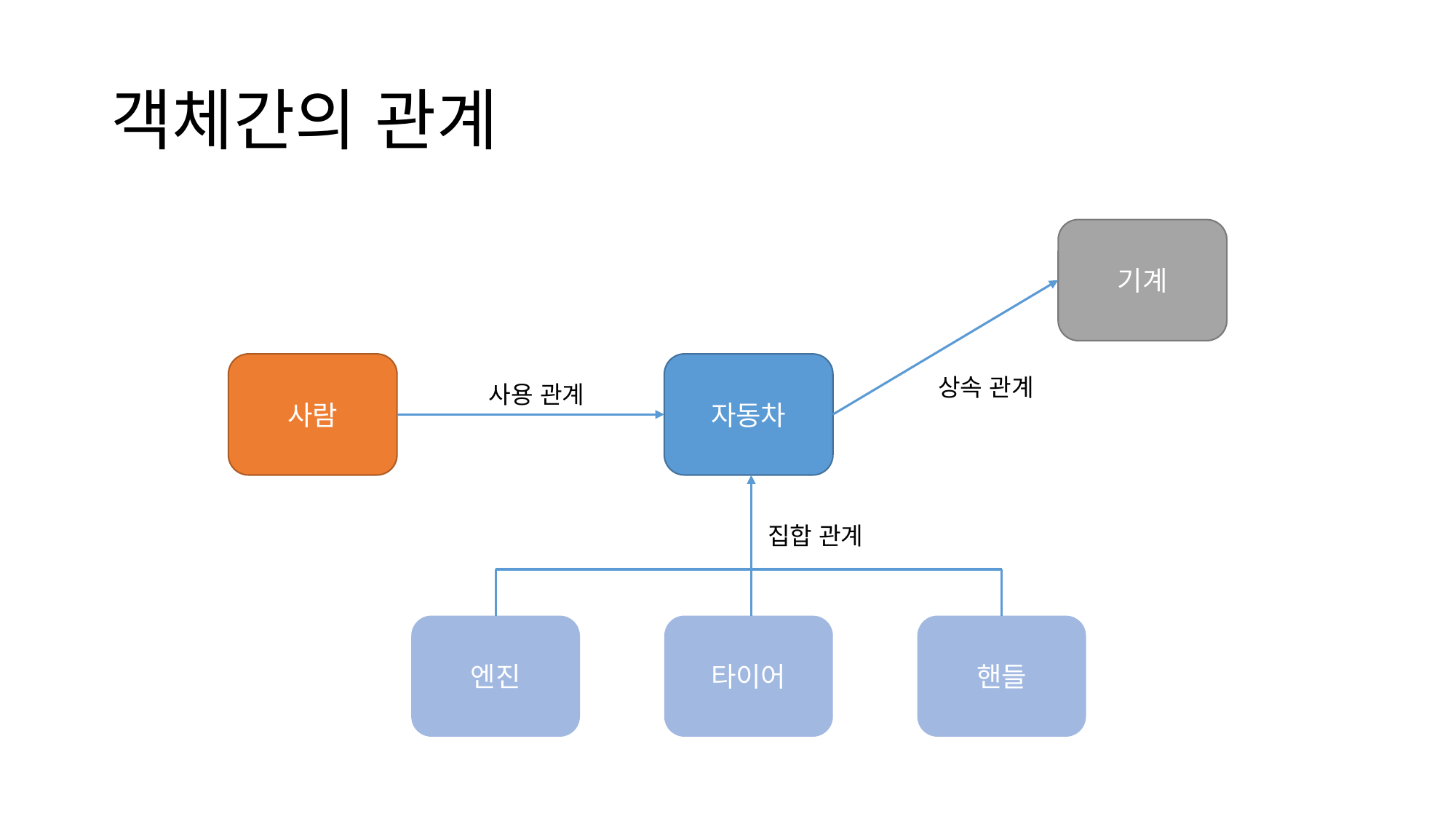

# 객체간의 관계
기계
자동차
사람
상속 관계
사용 관계
집합 관계
타이어
핸들
엔진